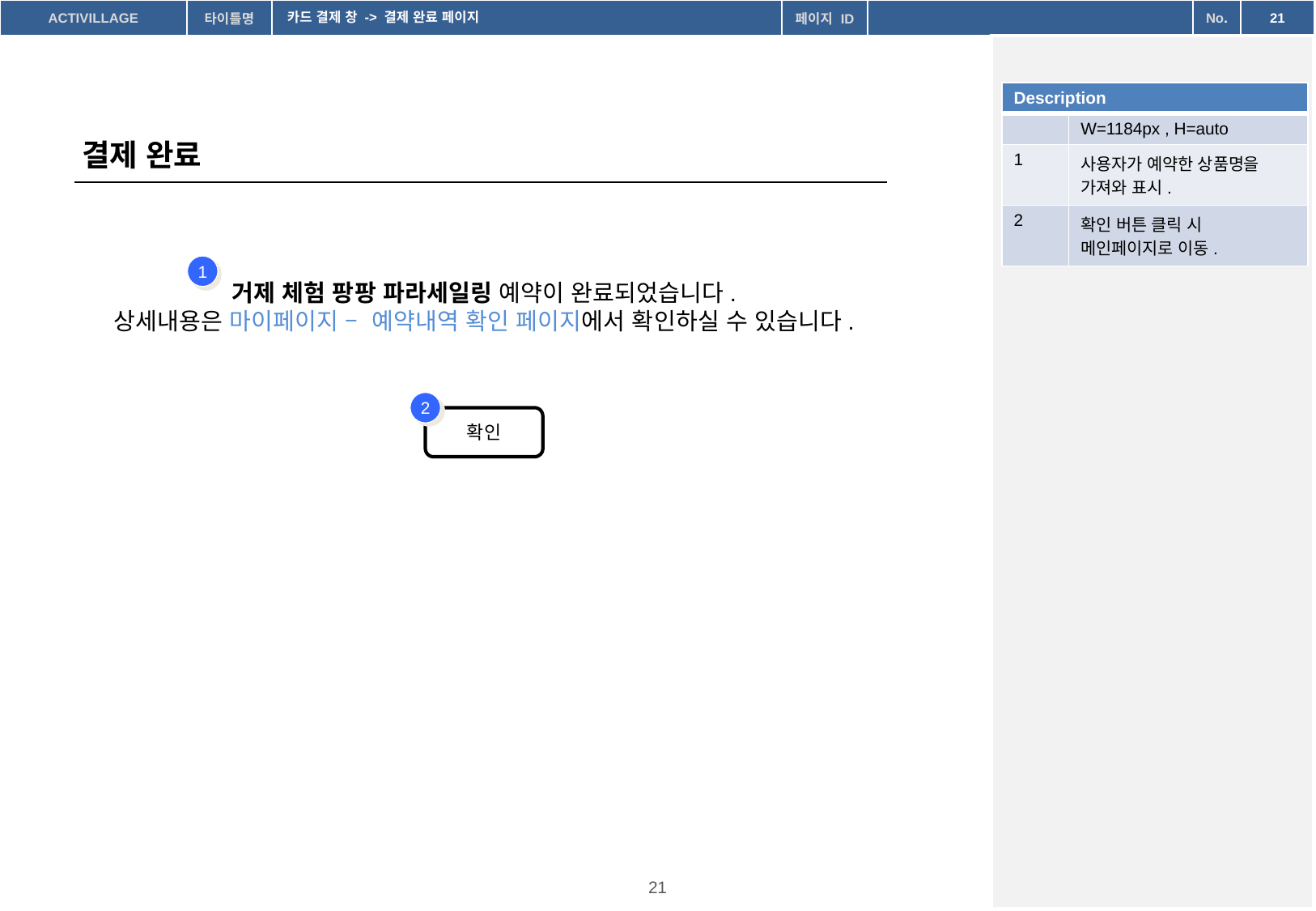

카드 결제 창 -> 결제 완료 페이지

| Description |  |
| --- | --- |
|  | W=1184px , H=auto |
| 1 | 사용자가 예약한 상품명을 가져와 표시. |
| 2 | 확인 버튼 클릭 시 메인페이지로 이동. |
결제 완료
1
거제 체험 팡팡 파라세일링 예약이 완료되었습니다.
상세내용은 마이페이지 –  예약내역 확인 페이지에서 확인하실 수 있습니다.
2
확인